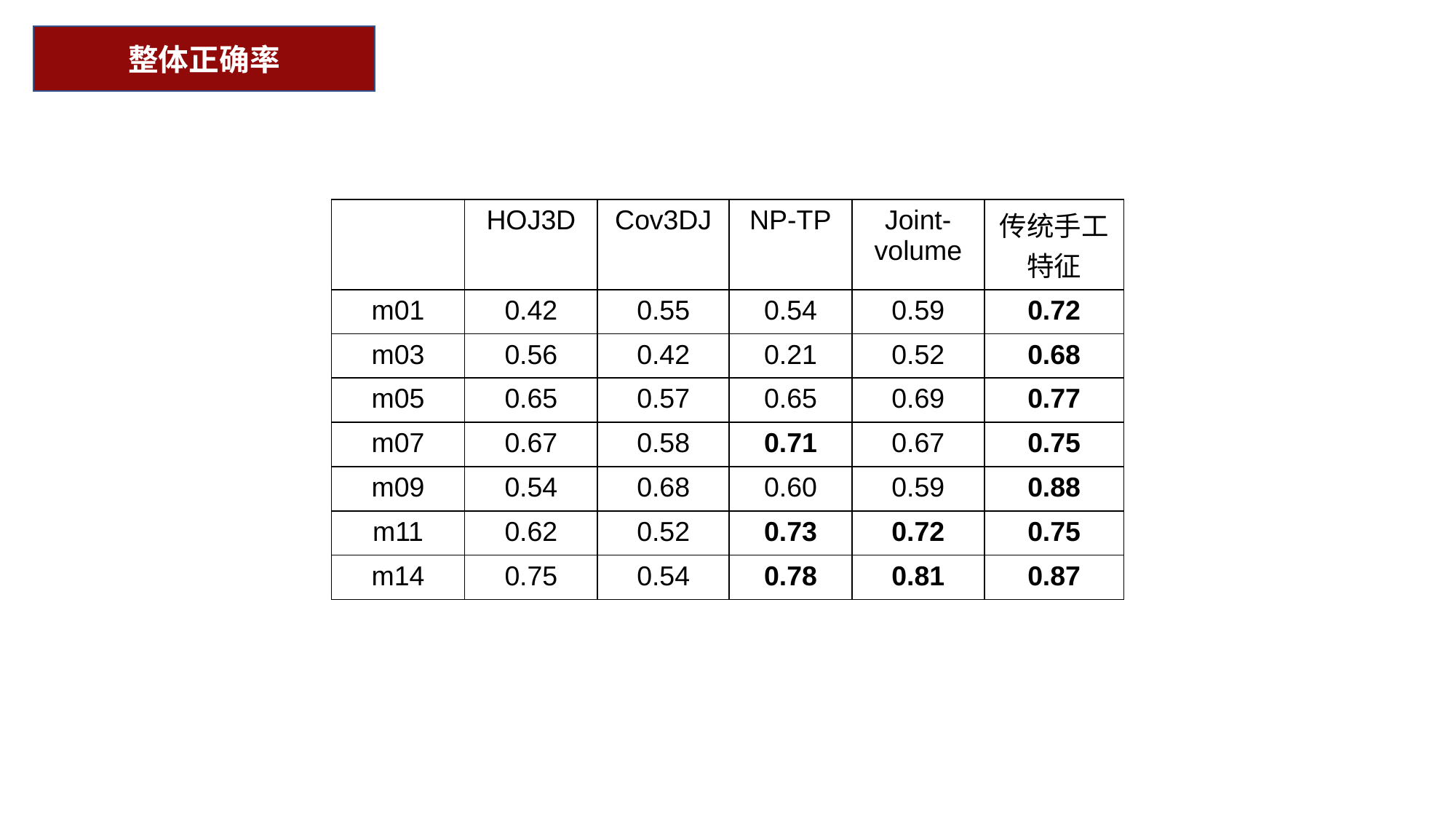

整体正确率
|  | HOJ3D | Cov3DJ | NP-TP | Joint-volume | 传统手工特征 |
| --- | --- | --- | --- | --- | --- |
| m01 | 0.42 | 0.55 | 0.54 | 0.59 | 0.72 |
| m03 | 0.56 | 0.42 | 0.21 | 0.52 | 0.68 |
| m05 | 0.65 | 0.57 | 0.65 | 0.69 | 0.77 |
| m07 | 0.67 | 0.58 | 0.71 | 0.67 | 0.75 |
| m09 | 0.54 | 0.68 | 0.60 | 0.59 | 0.88 |
| m11 | 0.62 | 0.52 | 0.73 | 0.72 | 0.75 |
| m14 | 0.75 | 0.54 | 0.78 | 0.81 | 0.87 |